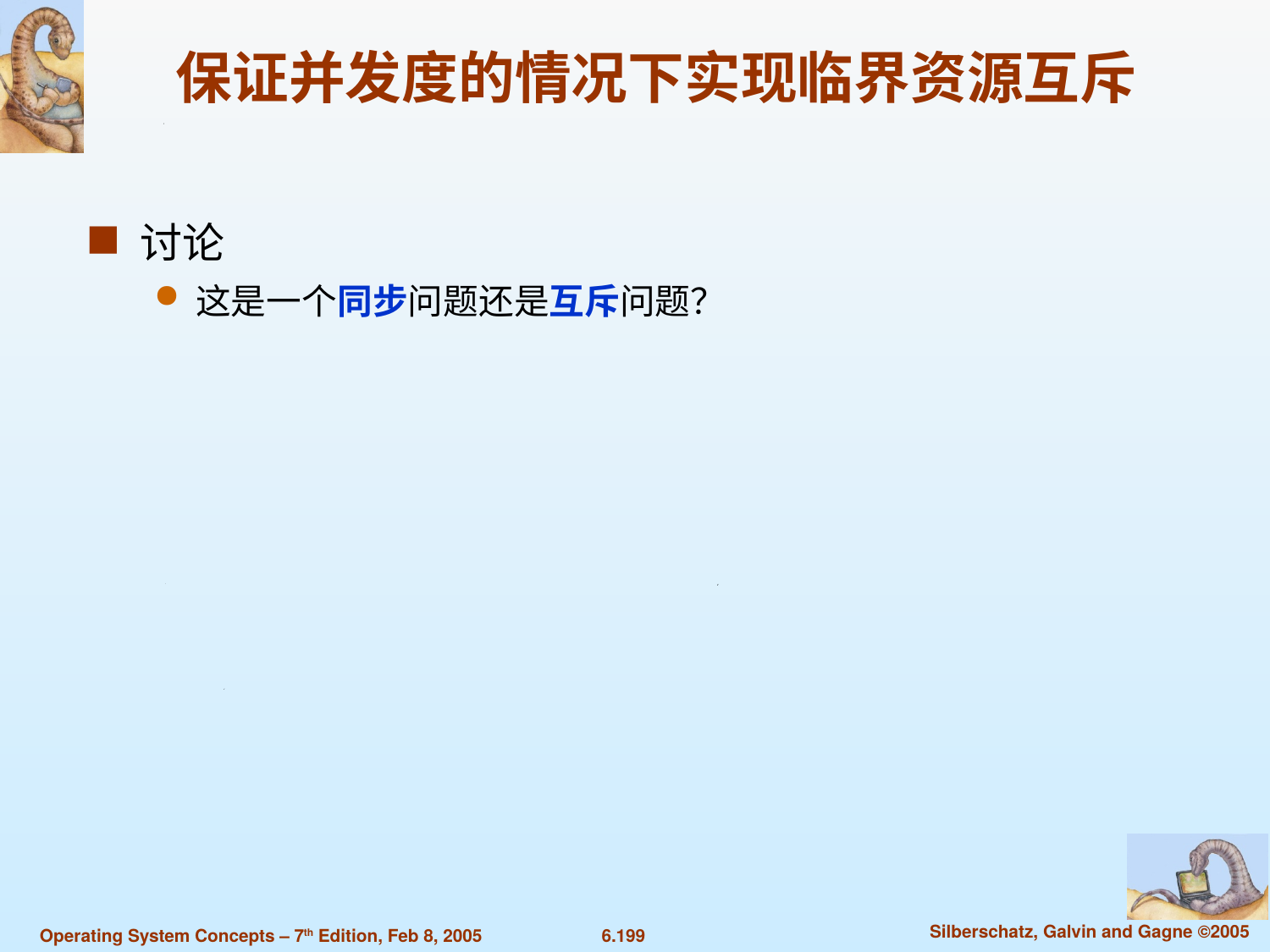

保证并发度的情况下实现临界资源互斥
讨论
这是一个同步问题还是互斥问题？